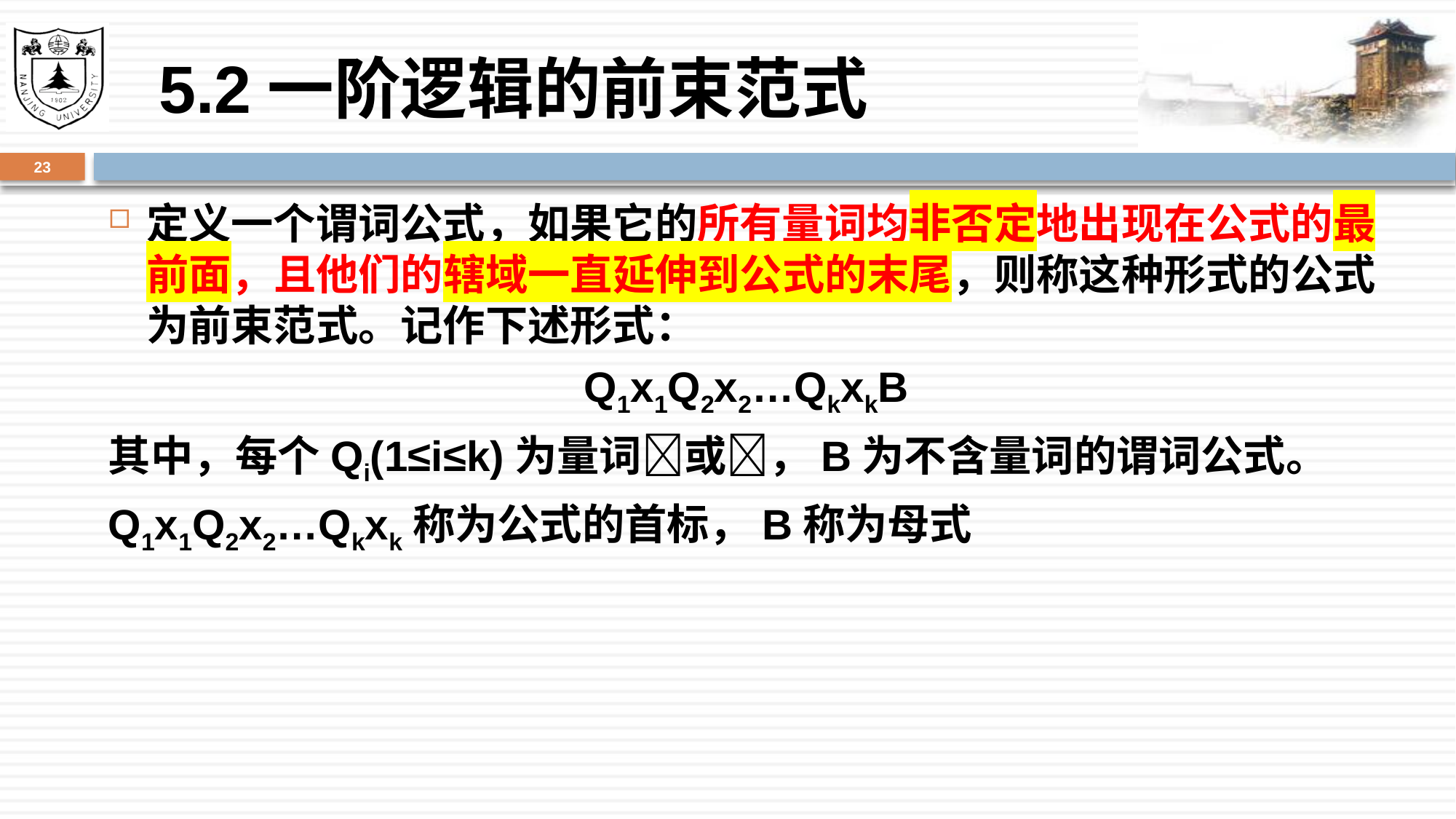

# 5.2一阶逻辑的前束范式
23
定义一个谓词公式，如果它的所有量词均非否定地出现在公式的最前面，且他们的辖域一直延伸到公式的末尾，则称这种形式的公式为前束范式。记作下述形式：
Q1x1Q2x2…QkxkB
其中，每个Qi(1≤i≤k)为量词∀或∃，B为不含量词的谓词公式。
Q1x1Q2x2…Qkxk称为公式的首标，B称为母式